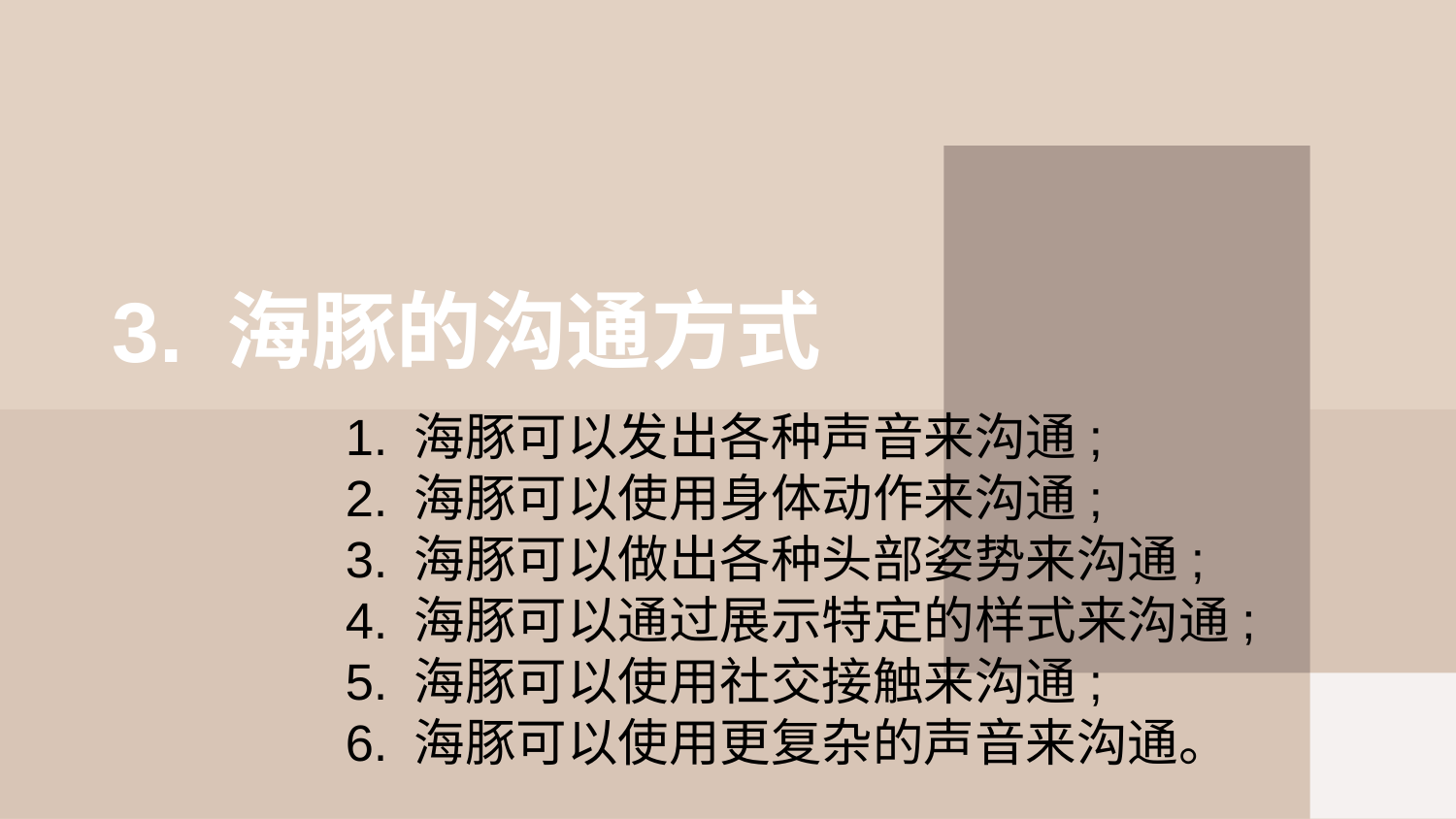

# 3. 海豚的沟通方式

1. 海豚可以发出各种声音来沟通;
2. 海豚可以使用身体动作来沟通;
3. 海豚可以做出各种头部姿势来沟通;
4. 海豚可以通过展示特定的样式来沟通;
5. 海豚可以使用社交接触来沟通;
6. 海豚可以使用更复杂的声音来沟通。